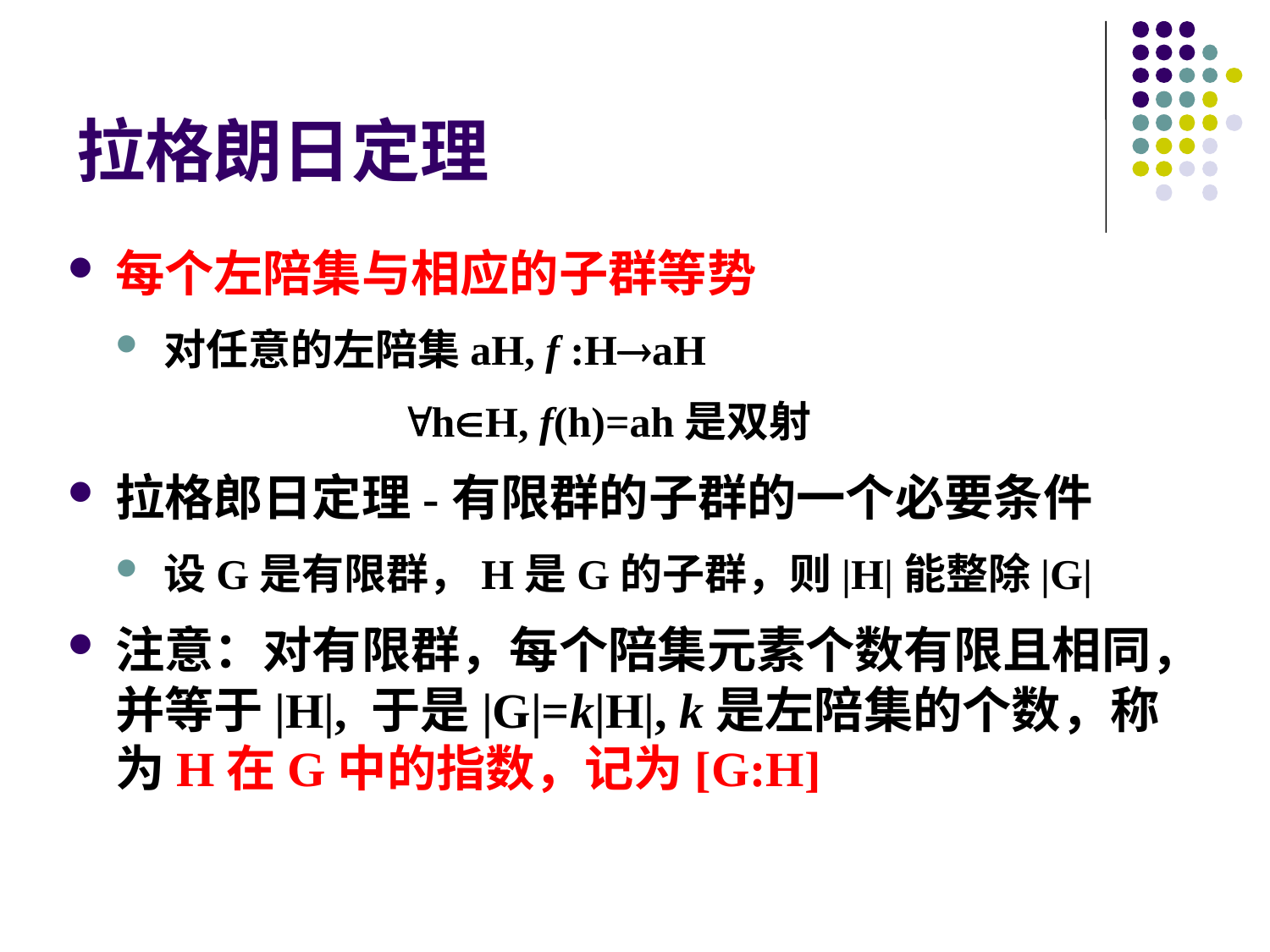

# 拉格朗日定理
每个左陪集与相应的子群等势
对任意的左陪集aH, f :H→aH
                           ∀h∈H, f(h)=ah是双射
拉格郎日定理-有限群的子群的一个必要条件
设G是有限群，H是G的子群，则|H|能整除|G|
注意：对有限群，每个陪集元素个数有限且相同，并等于|H|, 于是|G|=k|H|, k是左陪集的个数，称为H在G中的指数，记为[G:H]